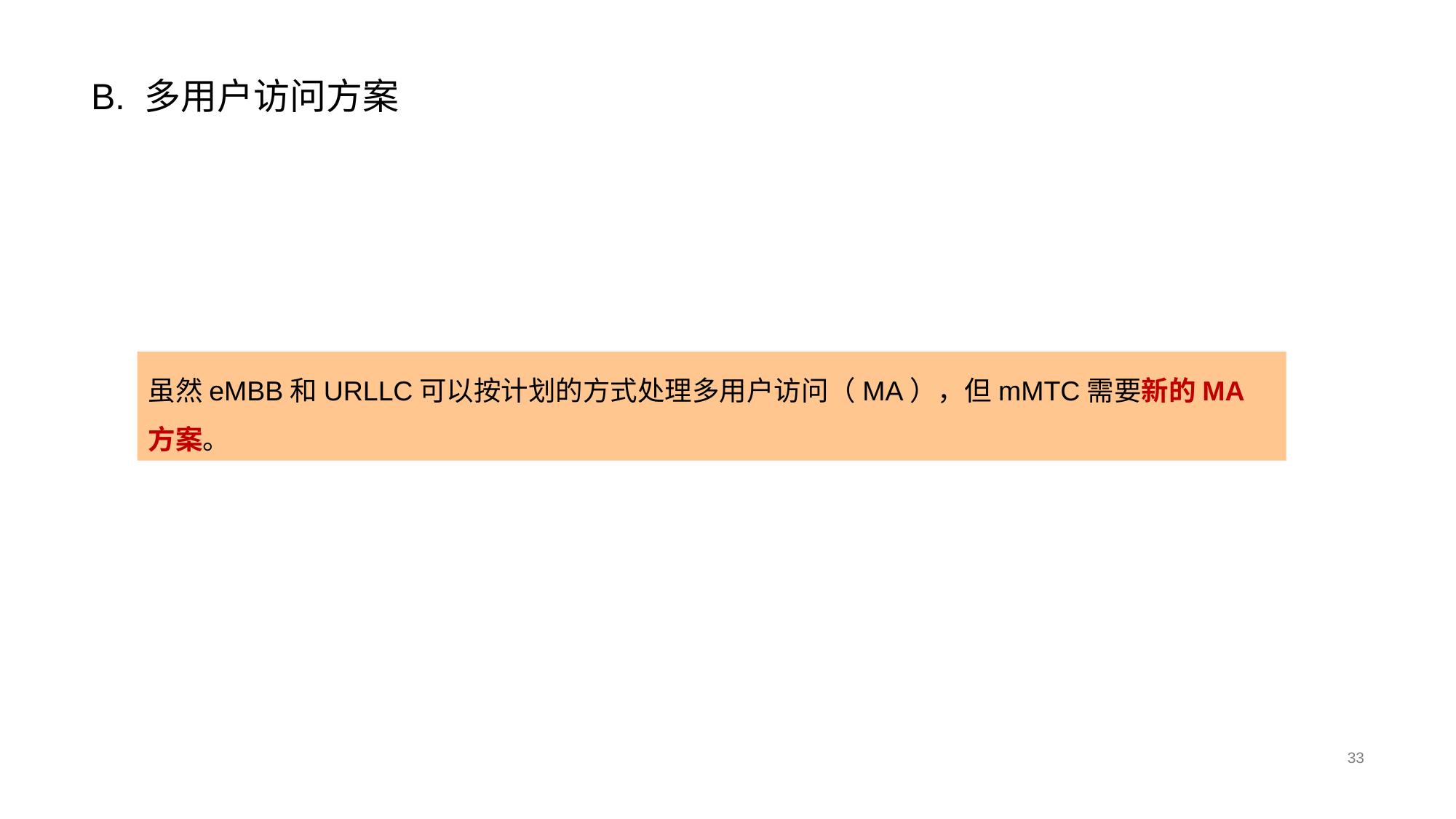

# B. 多用户访问方案
虽然eMBB和URLLC可以按计划的方式处理多用户访问（MA），但mMTC需要新的MA方案。
33